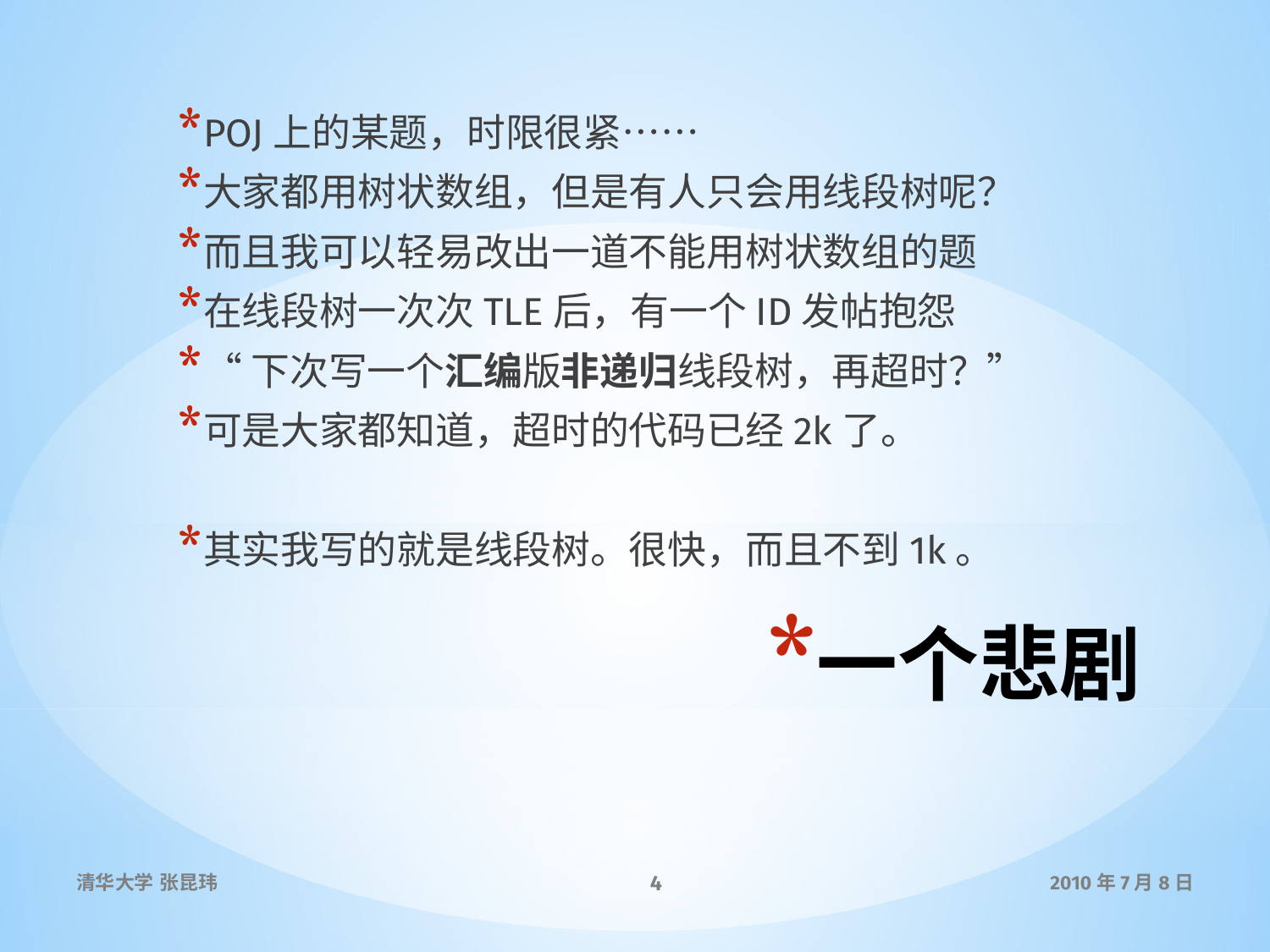

POJ上的某题，时限很紧……
大家都用树状数组，但是有人只会用线段树呢？
而且我可以轻易改出一道不能用树状数组的题
在线段树一次次TLE后，有一个ID发帖抱怨
“下次写一个汇编版非递归线段树，再超时？”
可是大家都知道，超时的代码已经2k了。

其实我写的就是线段树。很快，而且不到1k。

# 一个悲剧
清华大学 张昆玮
4
2010年7月8日